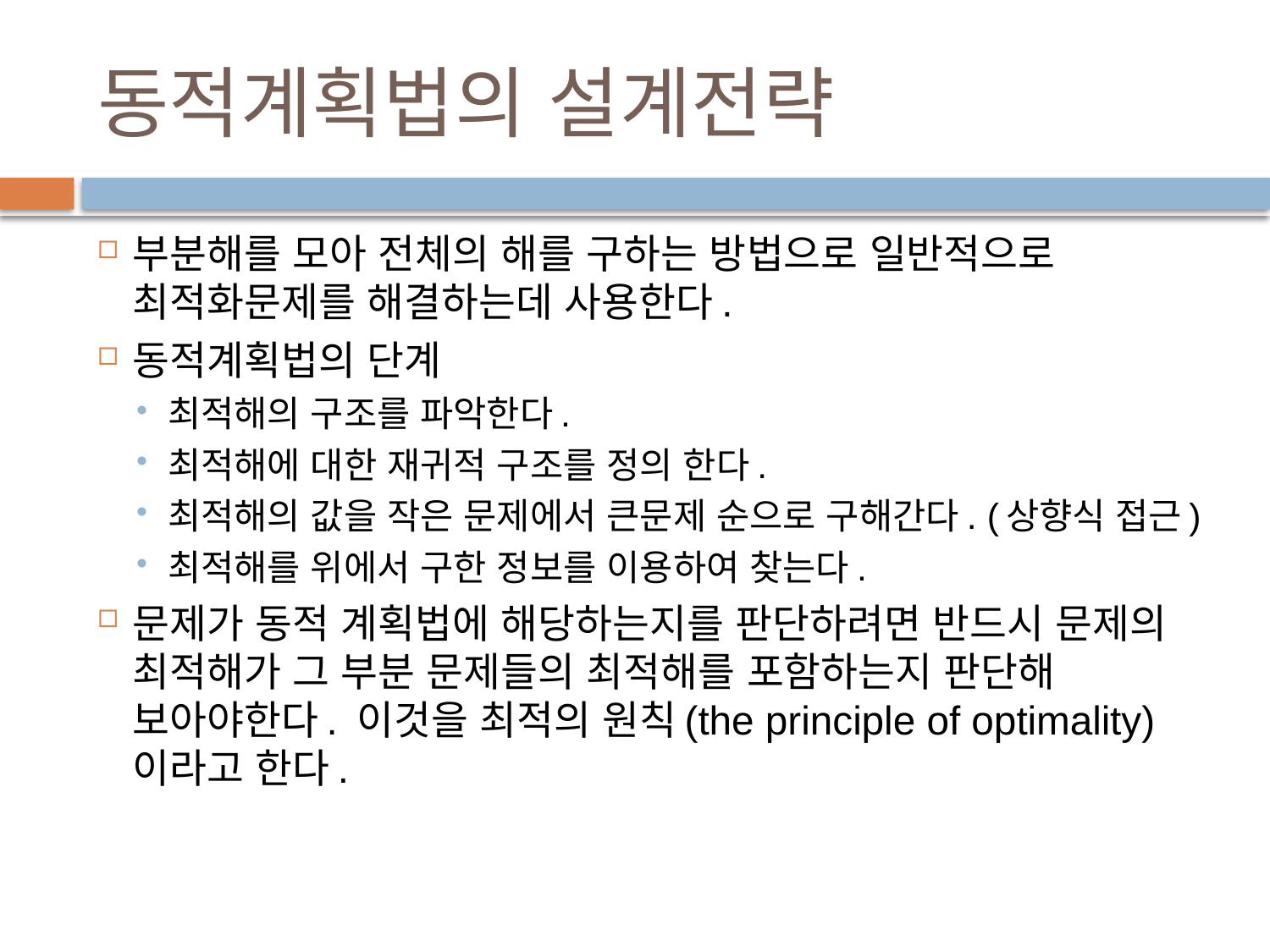

# 동적계획법의 설계전략
부분해를 모아 전체의 해를 구하는 방법으로 일반적으로 최적화문제를 해결하는데 사용한다.
동적계획법의 단계
최적해의 구조를 파악한다.
최적해에 대한 재귀적 구조를 정의 한다.
최적해의 값을 작은 문제에서 큰문제 순으로 구해간다. (상향식 접근)
최적해를 위에서 구한 정보를 이용하여 찾는다.
문제가 동적 계획법에 해당하는지를 판단하려면 반드시 문제의 최적해가 그 부분 문제들의 최적해를 포함하는지 판단해 보아야한다. 이것을 최적의 원칙(the principle of optimality)이라고 한다.